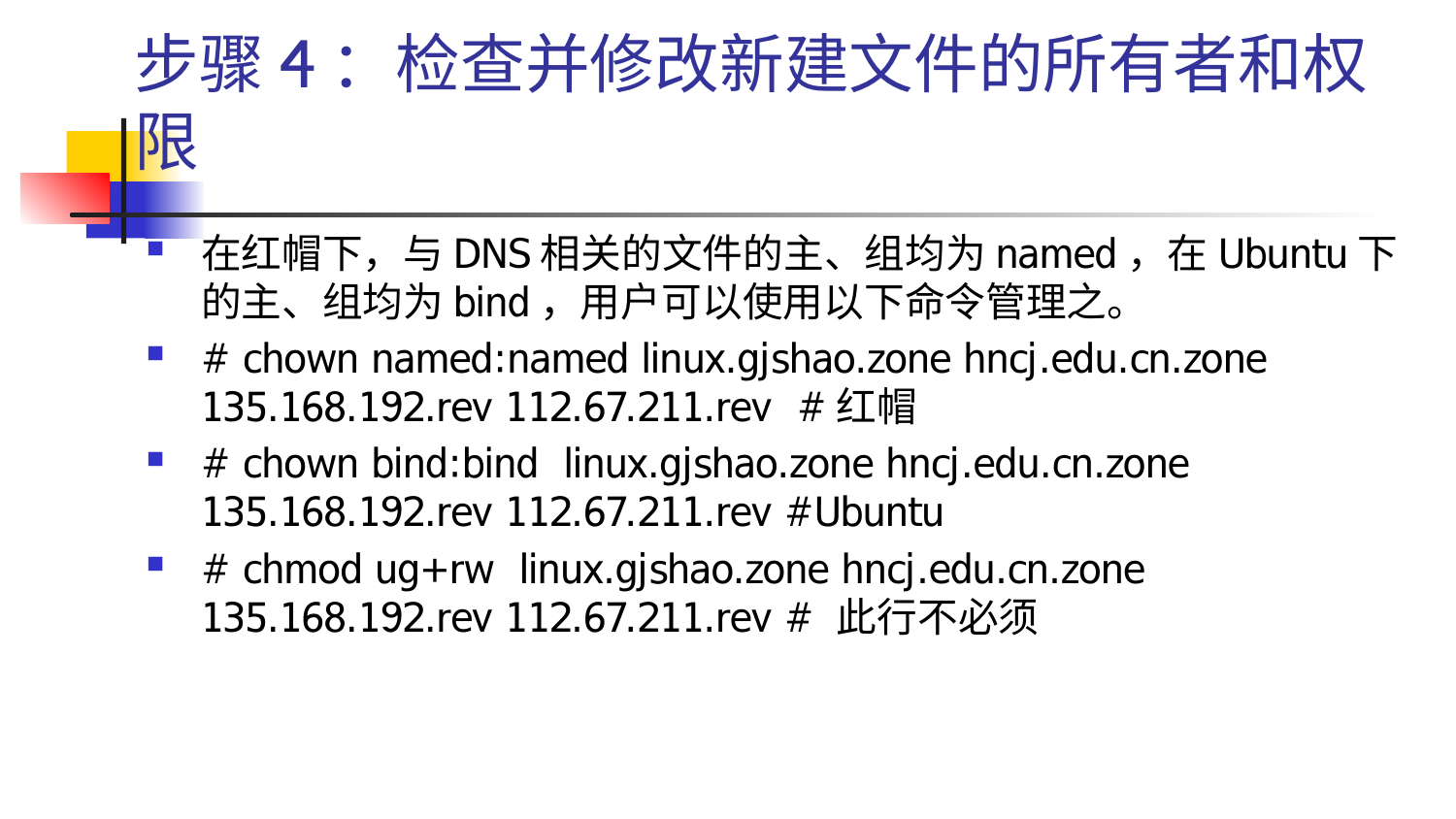

# 步骤4：检查并修改新建文件的所有者和权限
在红帽下，与DNS相关的文件的主、组均为named，在Ubuntu下的主、组均为bind，用户可以使用以下命令管理之。
# chown named:named linux.gjshao.zone hncj.edu.cn.zone 135.168.192.rev 112.67.211.rev  #红帽
# chown bind:bind  linux.gjshao.zone hncj.edu.cn.zone 135.168.192.rev 112.67.211.rev #Ubuntu
# chmod ug+rw  linux.gjshao.zone hncj.edu.cn.zone 135.168.192.rev 112.67.211.rev # 此行不必须